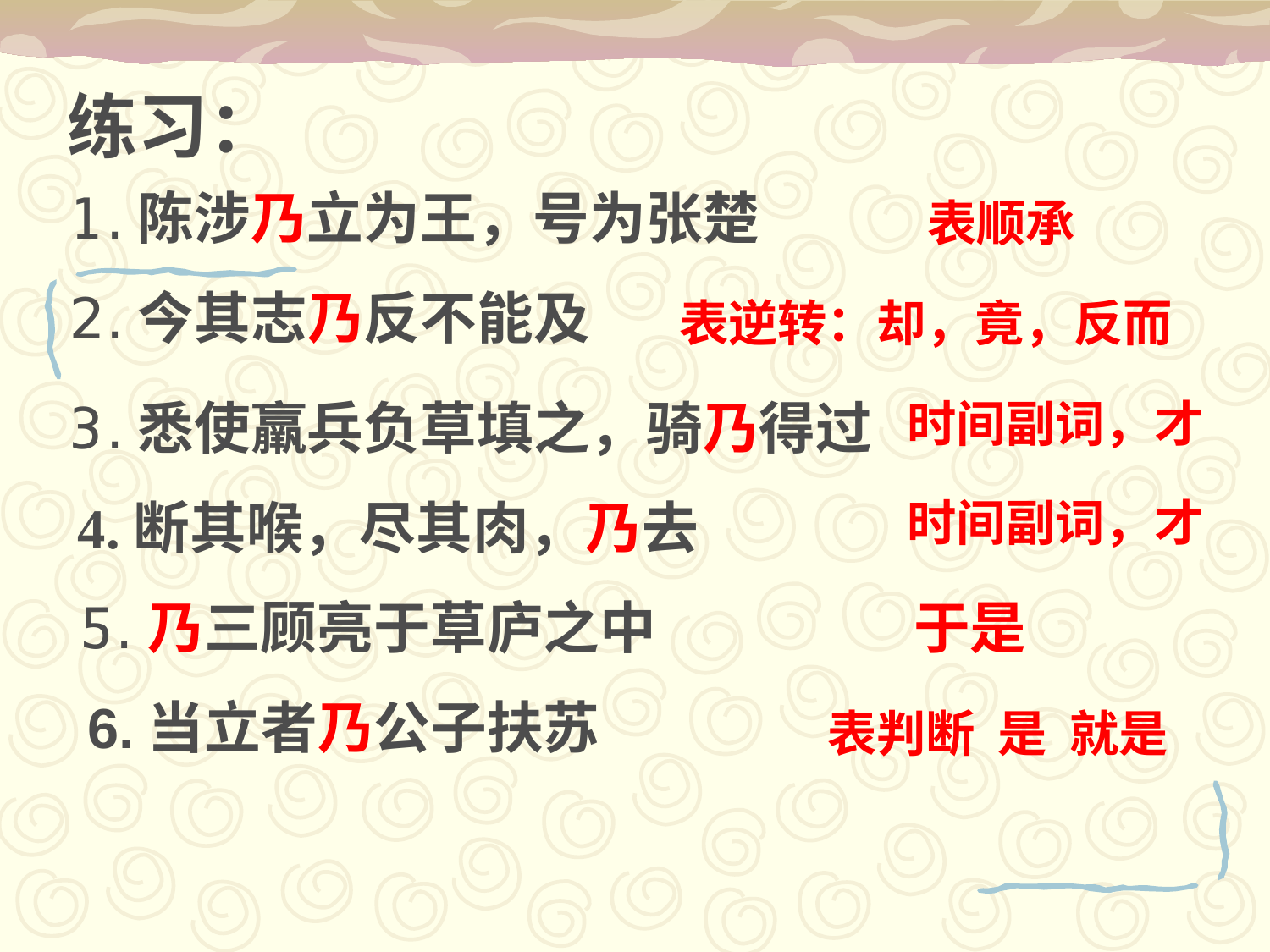

练习：
1.陈涉乃立为王，号为张楚
表顺承
2.今其志乃反不能及
表逆转：却，竟，反而
3.悉使羸兵负草填之，骑乃得过
时间副词，才
4.断其喉，尽其肉，乃去
时间副词，才
5.乃三顾亮于草庐之中
 于是
6.当立者乃公子扶苏
表判断  是  就是